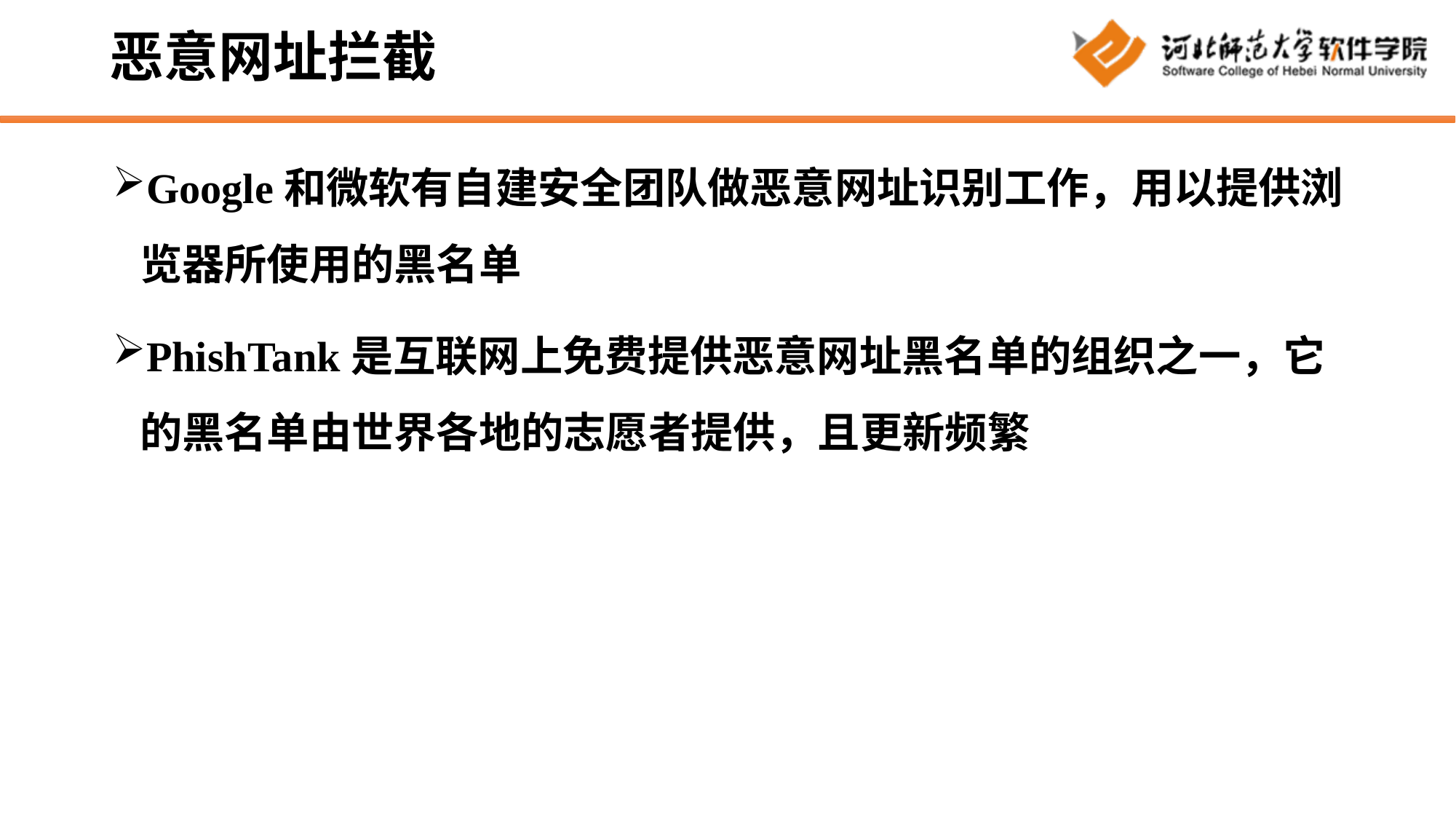

# 恶意网址拦截
Google和微软有自建安全团队做恶意网址识别工作，用以提供浏览器所使用的黑名单
PhishTank是互联网上免费提供恶意网址黑名单的组织之一，它的黑名单由世界各地的志愿者提供，且更新频繁